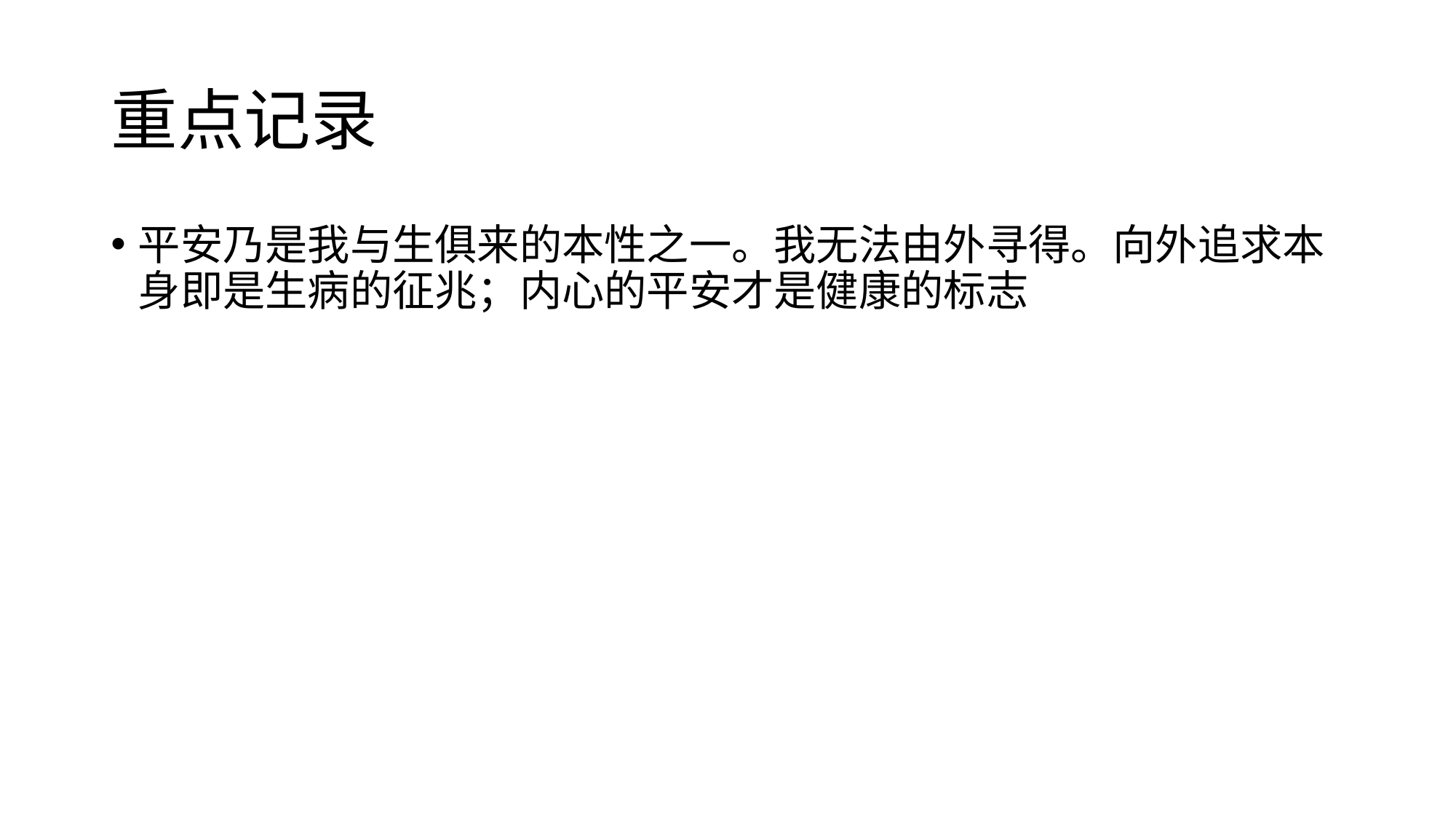

# 重点记录
平安乃是我与生俱来的本性之一。我无法由外寻得。向外追求本身即是生病的征兆；内心的平安才是健康的标志